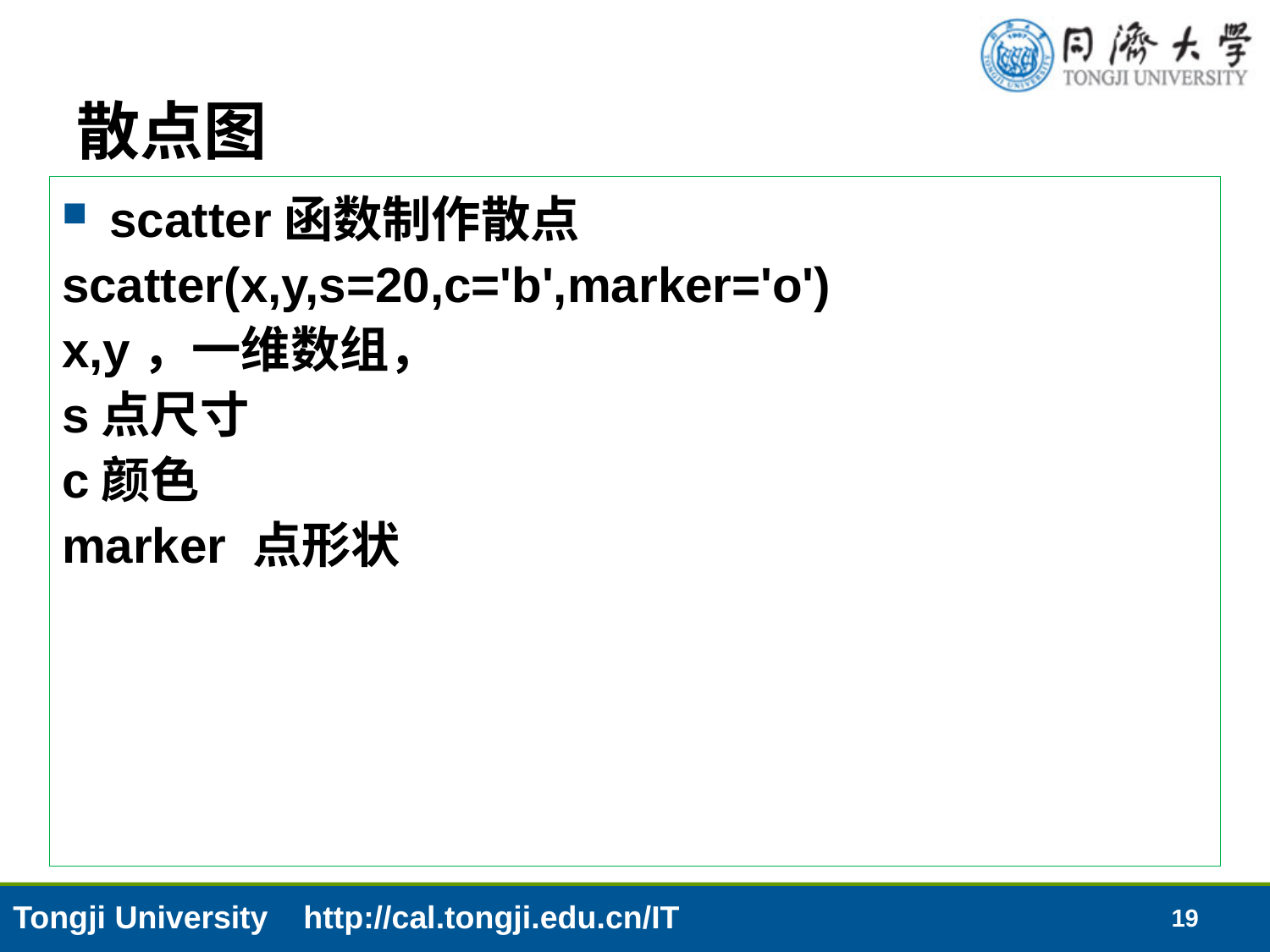

# 散点图
scatter函数制作散点
scatter(x,y,s=20,c='b',marker='o')
x,y，一维数组，
s点尺寸
c颜色
marker 点形状